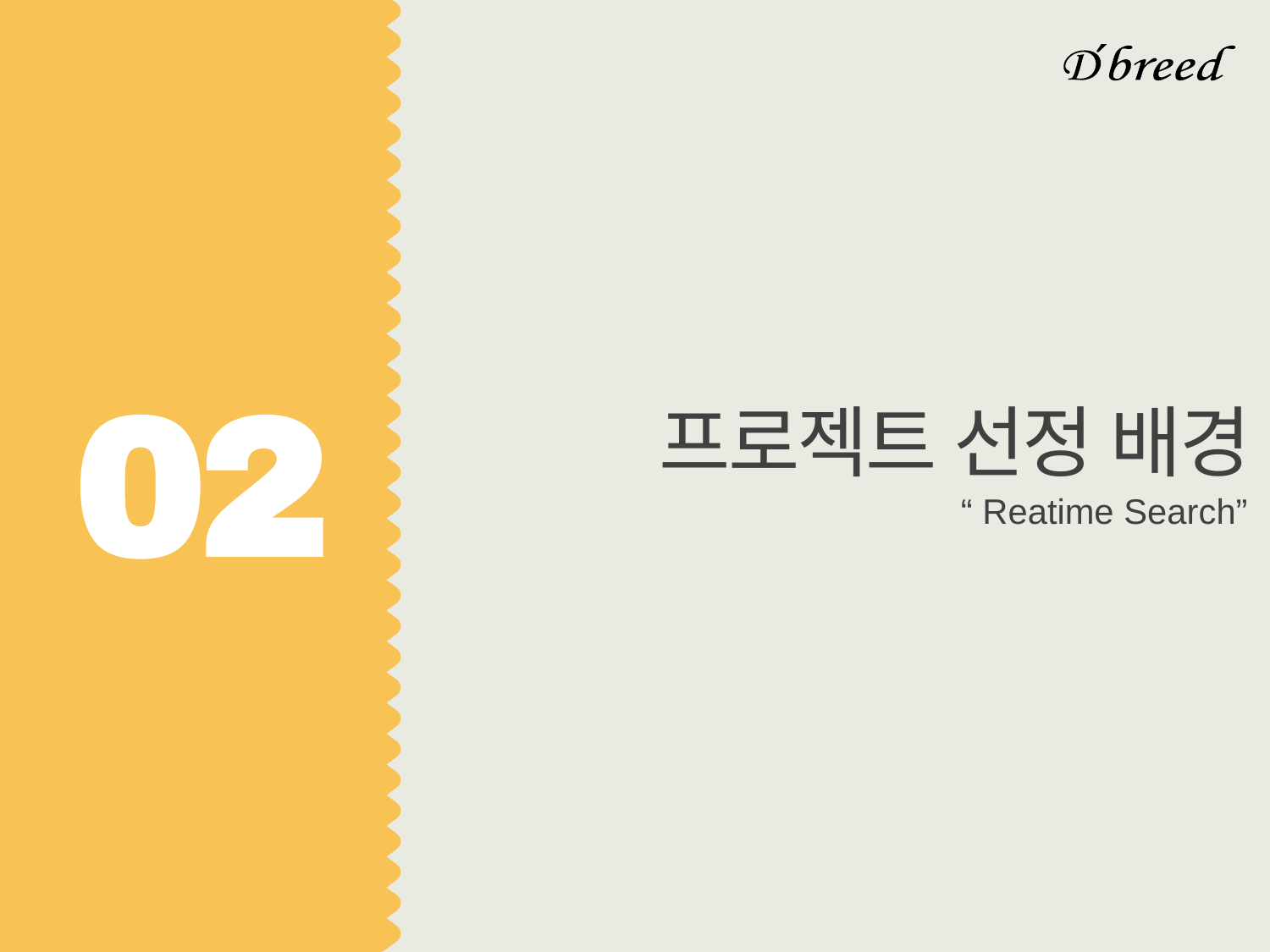

02
프로젝트 선정 배경
“ Reatime Search”